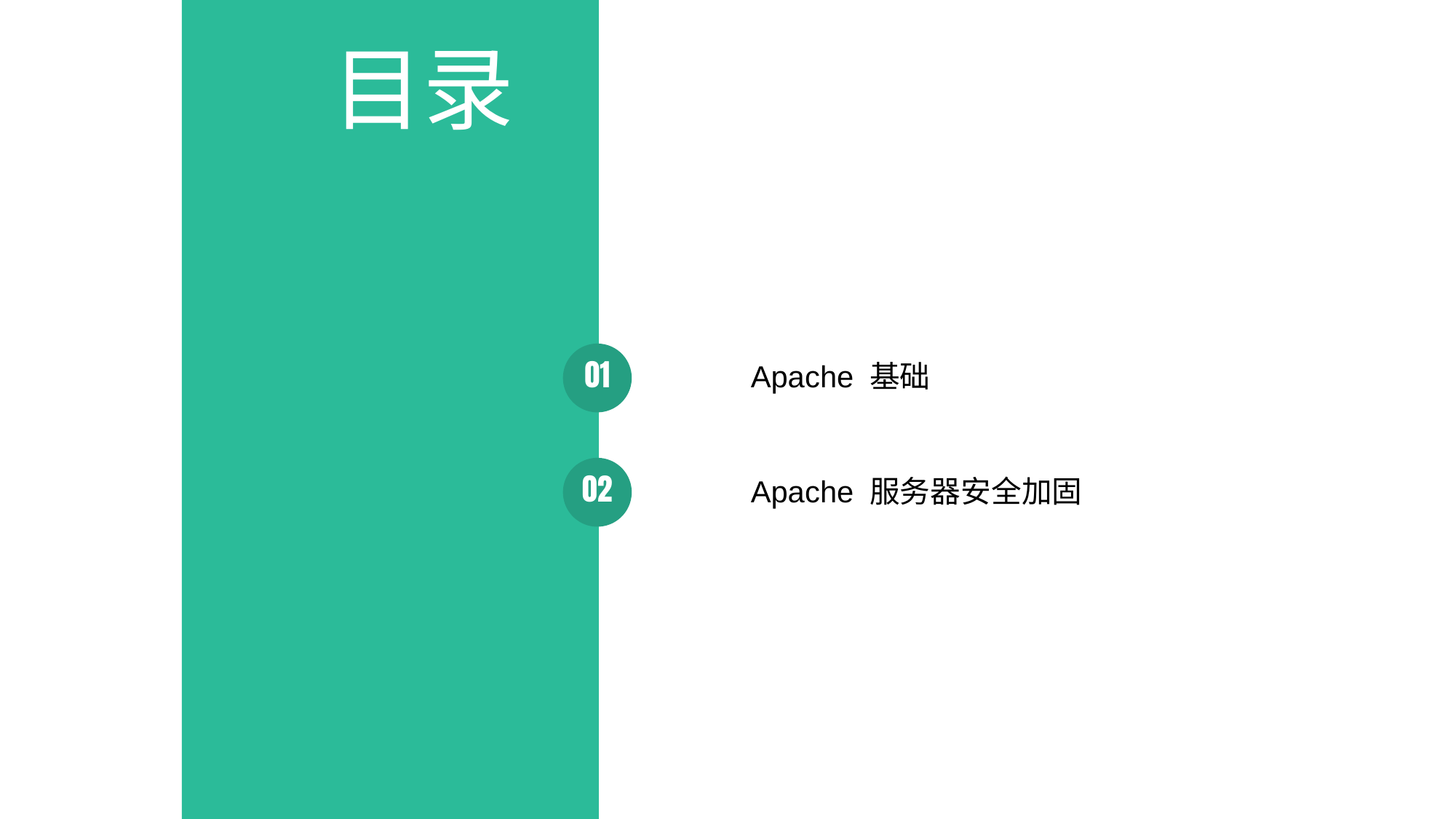

目录
01
Apache 基础
02
Apache 服务器安全加固